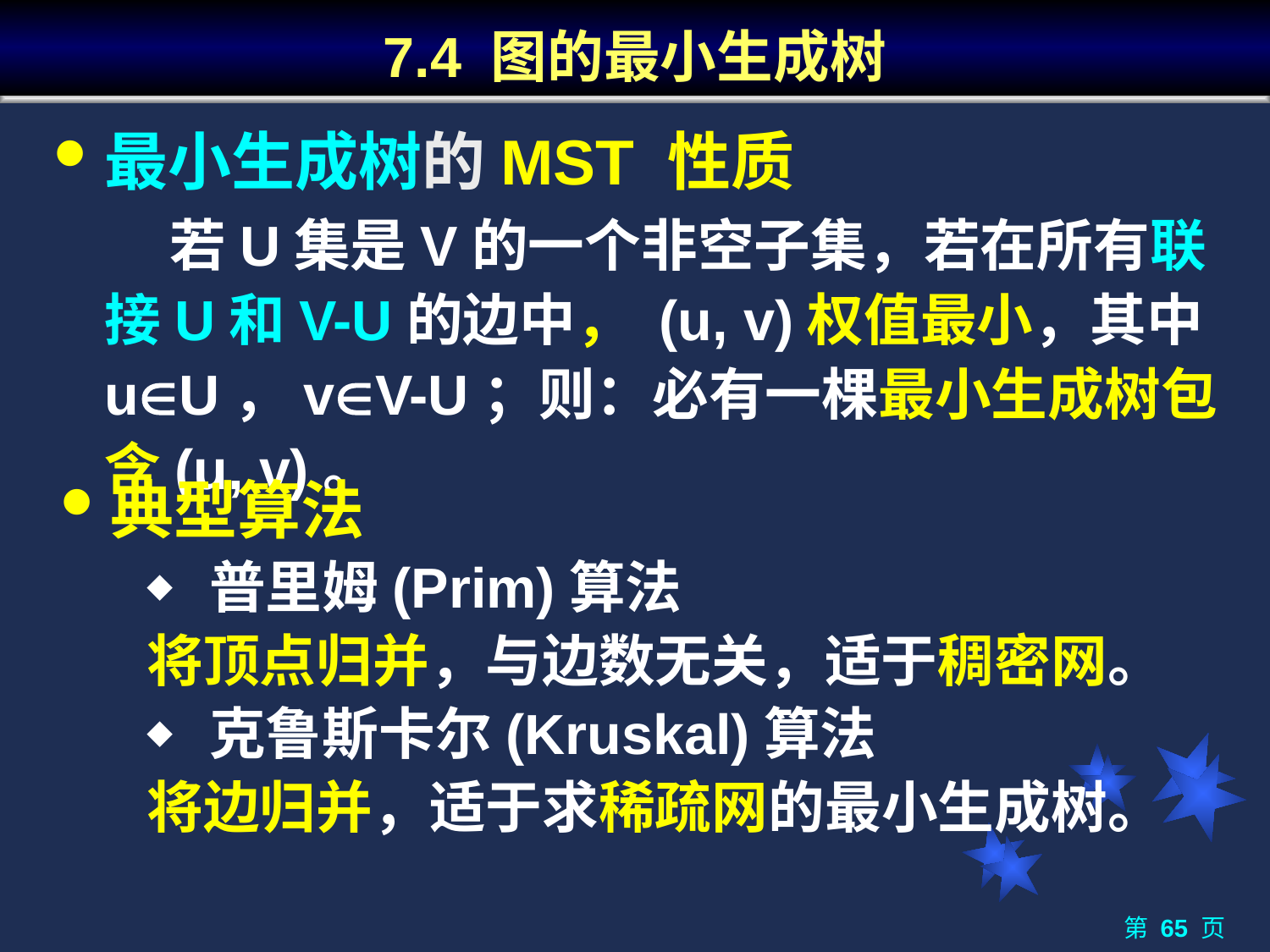

# 7.4 图的最小生成树
最小生成树的MST 性质
	    若U集是V的一个非空子集，若在所有联接U和V-U的边中， (u, v)权值最小，其中u∈U，v∈V-U；则：必有一棵最小生成树包含(u, v)。
典型算法
普里姆(Prim)算法
将顶点归并，与边数无关，适于稠密网。
克鲁斯卡尔(Kruskal)算法
将边归并，适于求稀疏网的最小生成树。
第 65 页